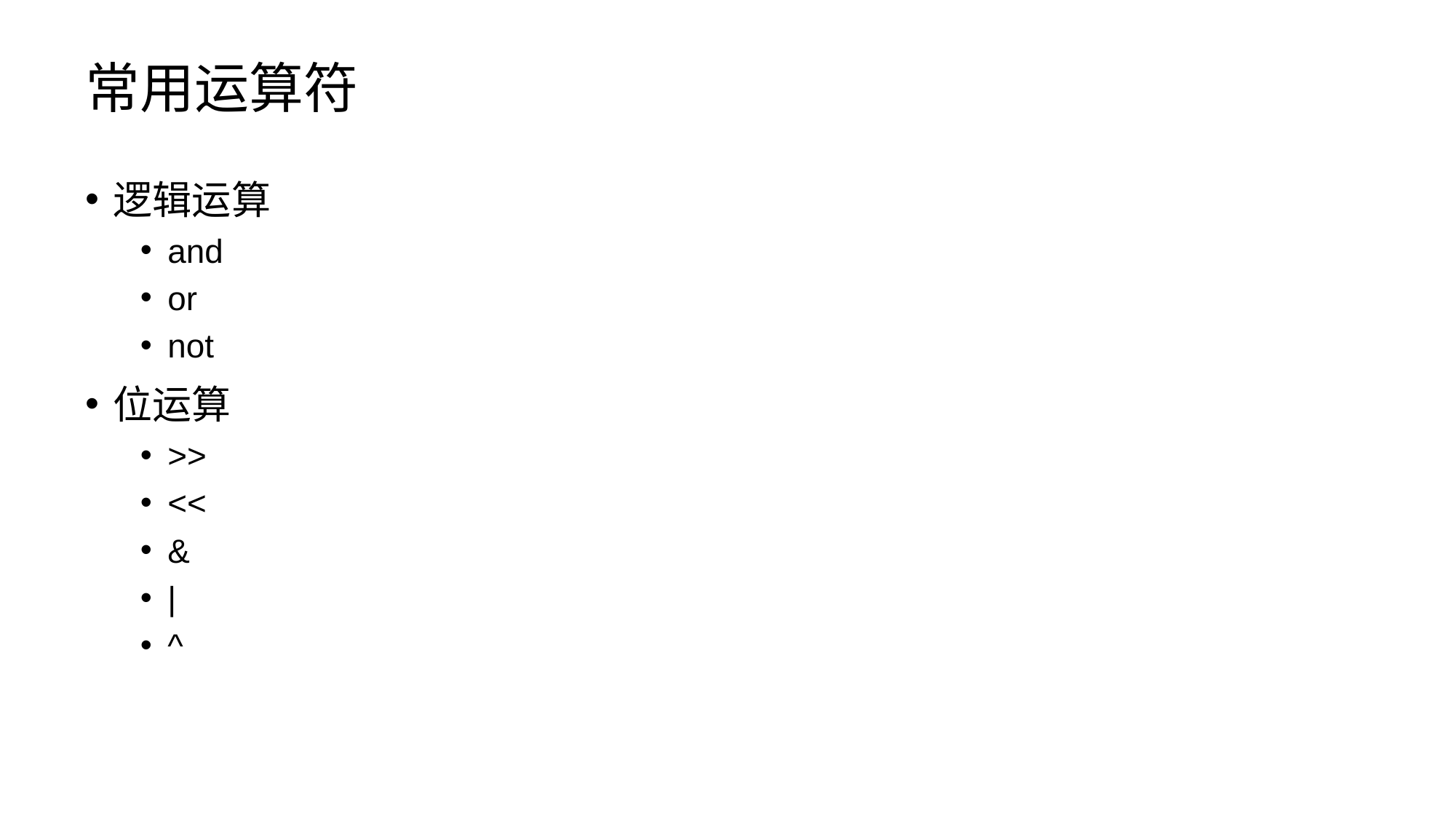

# 常用运算符
逻辑运算
and
or
not
位运算
>>
<<
&
|
^